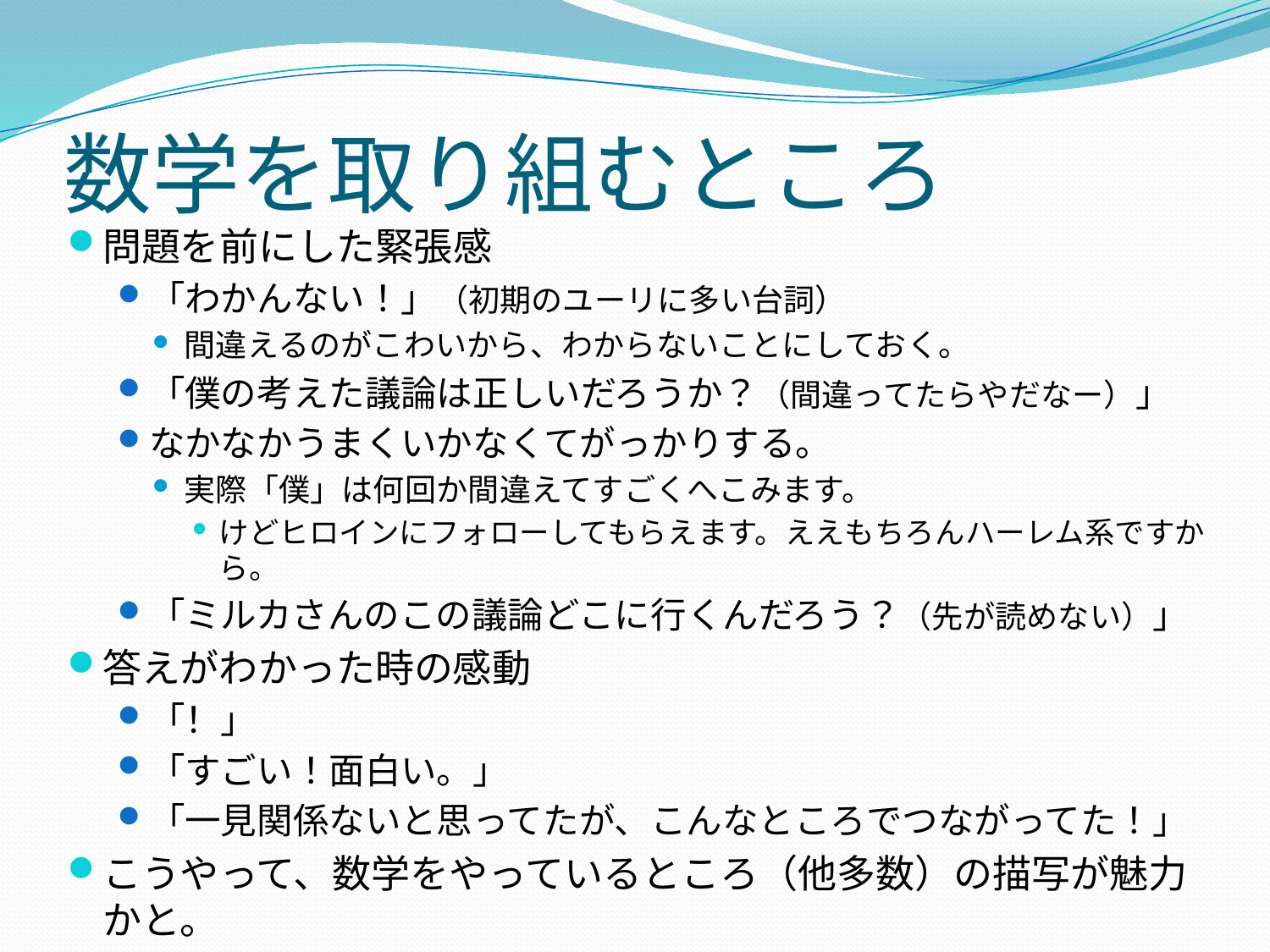

# 数学を取り組むところ
問題を前にした緊張感
「わかんない！」（初期のユーリに多い台詞）
間違えるのがこわいから、わからないことにしておく。
「僕の考えた議論は正しいだろうか？（間違ってたらやだなー）」
なかなかうまくいかなくてがっかりする。
実際「僕」は何回か間違えてすごくへこみます。
けどヒロインにフォローしてもらえます。ええもちろんハーレム系ですから。
「ミルカさんのこの議論どこに行くんだろう？（先が読めない）」
答えがわかった時の感動
「！」
「すごい！面白い。」
「一見関係ないと思ってたが、こんなところでつながってた！」
こうやって、数学をやっているところ（他多数）の描写が魅力かと。